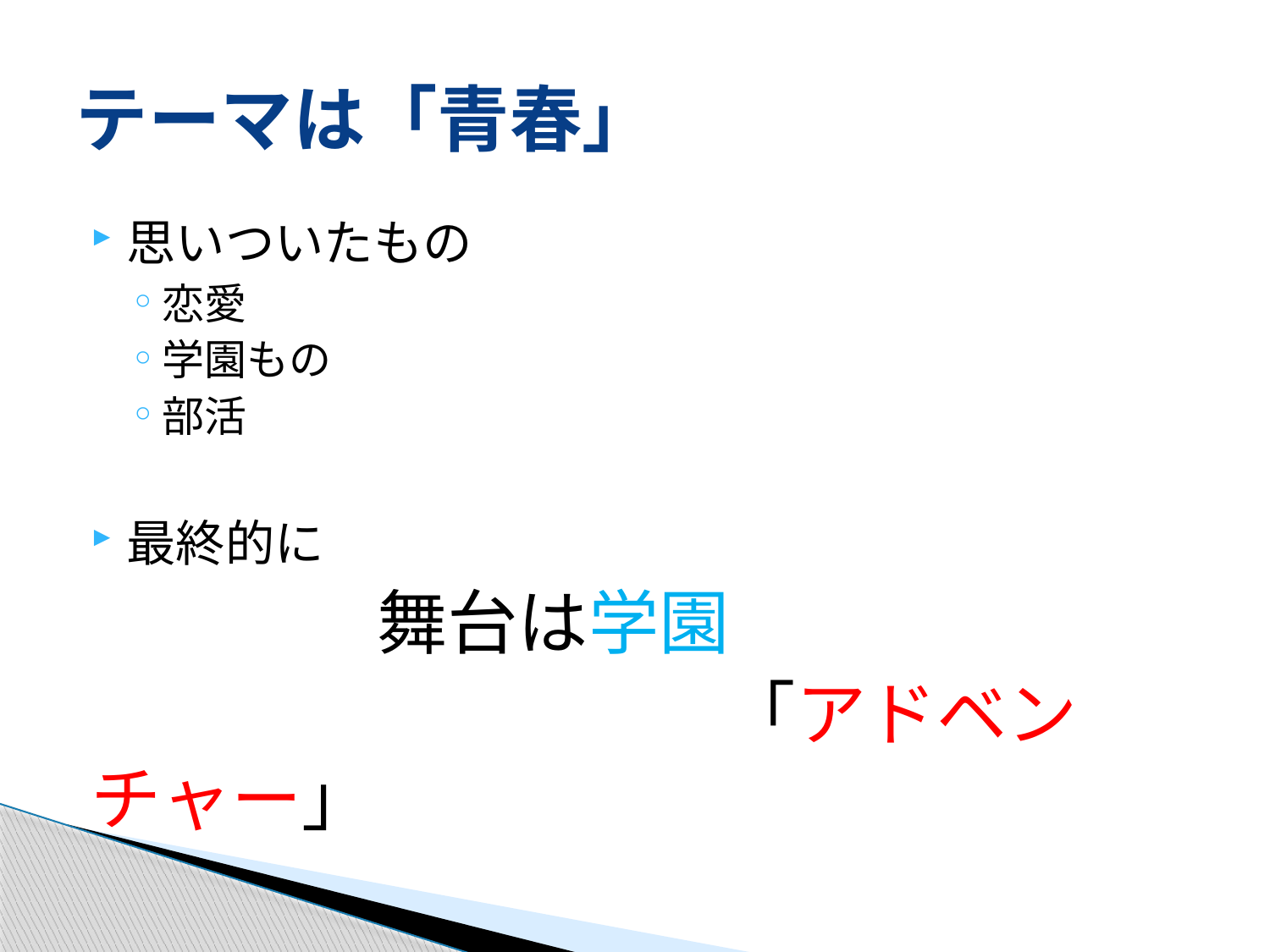

# テーマは「青春」
思いついたもの
恋愛
学園もの
部活

最終的に
　　　　　　舞台は学園
　　　　　　　　　「アドベンチャー」